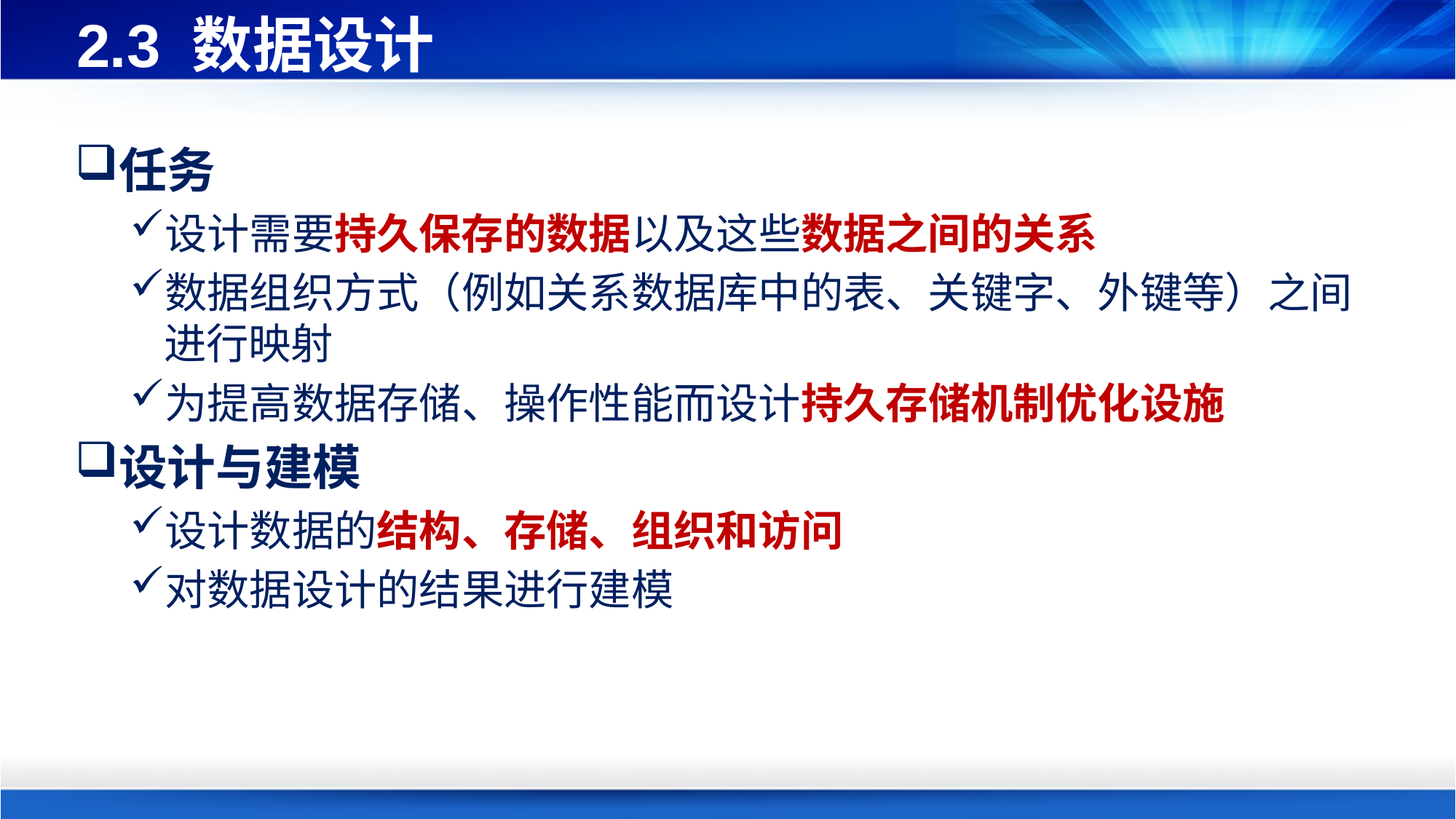

# 2.3 数据设计
任务
设计需要持久保存的数据以及这些数据之间的关系
数据组织方式（例如关系数据库中的表、关键字、外键等）之间进行映射
为提高数据存储、操作性能而设计持久存储机制优化设施
设计与建模
设计数据的结构、存储、组织和访问
对数据设计的结果进行建模